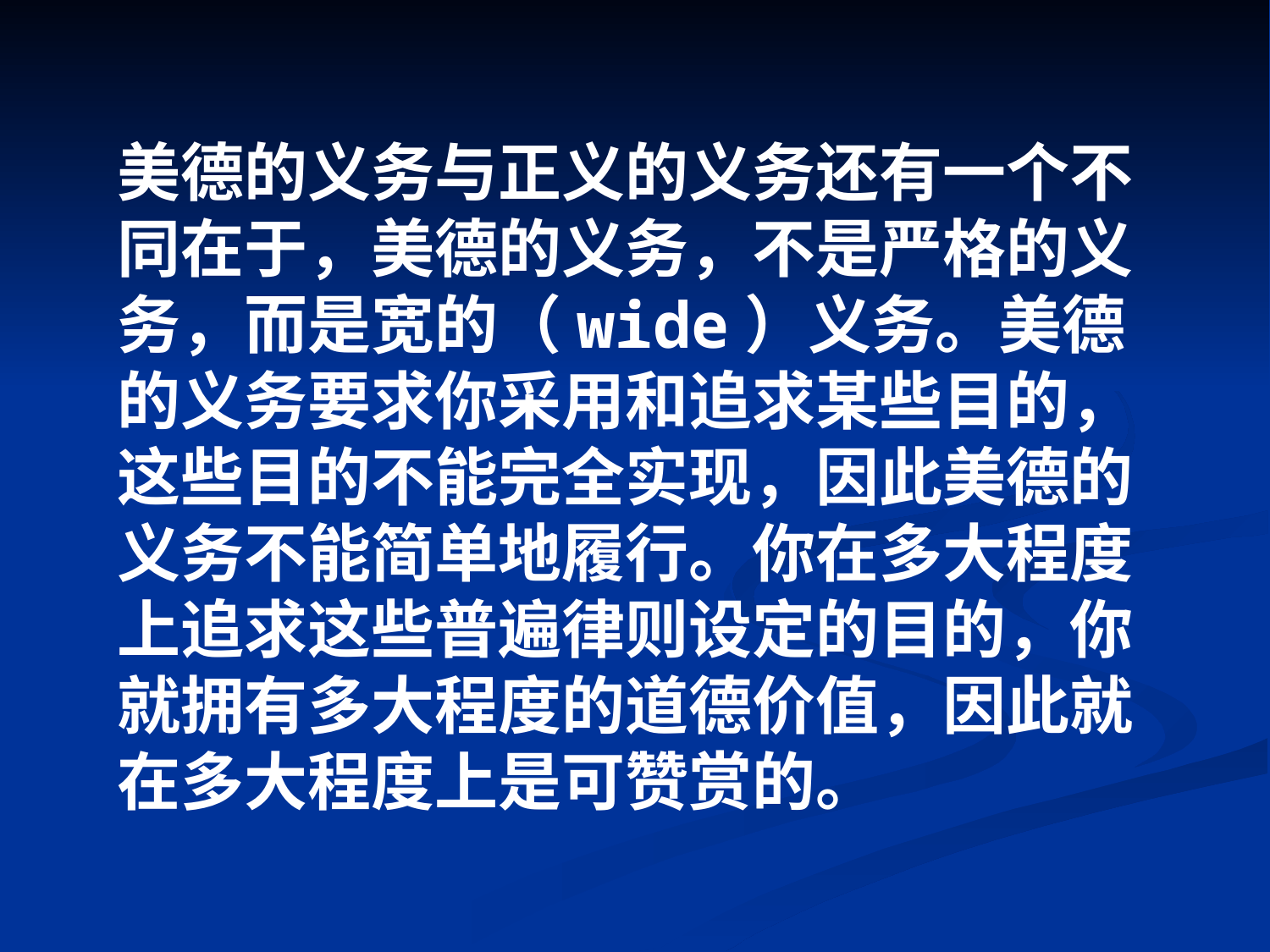

美德的义务与正义的义务还有一个不同在于，美德的义务，不是严格的义务，而是宽的（wide）义务。美德的义务要求你采用和追求某些目的，这些目的不能完全实现，因此美德的义务不能简单地履行。你在多大程度上追求这些普遍律则设定的目的，你就拥有多大程度的道德价值，因此就在多大程度上是可赞赏的。